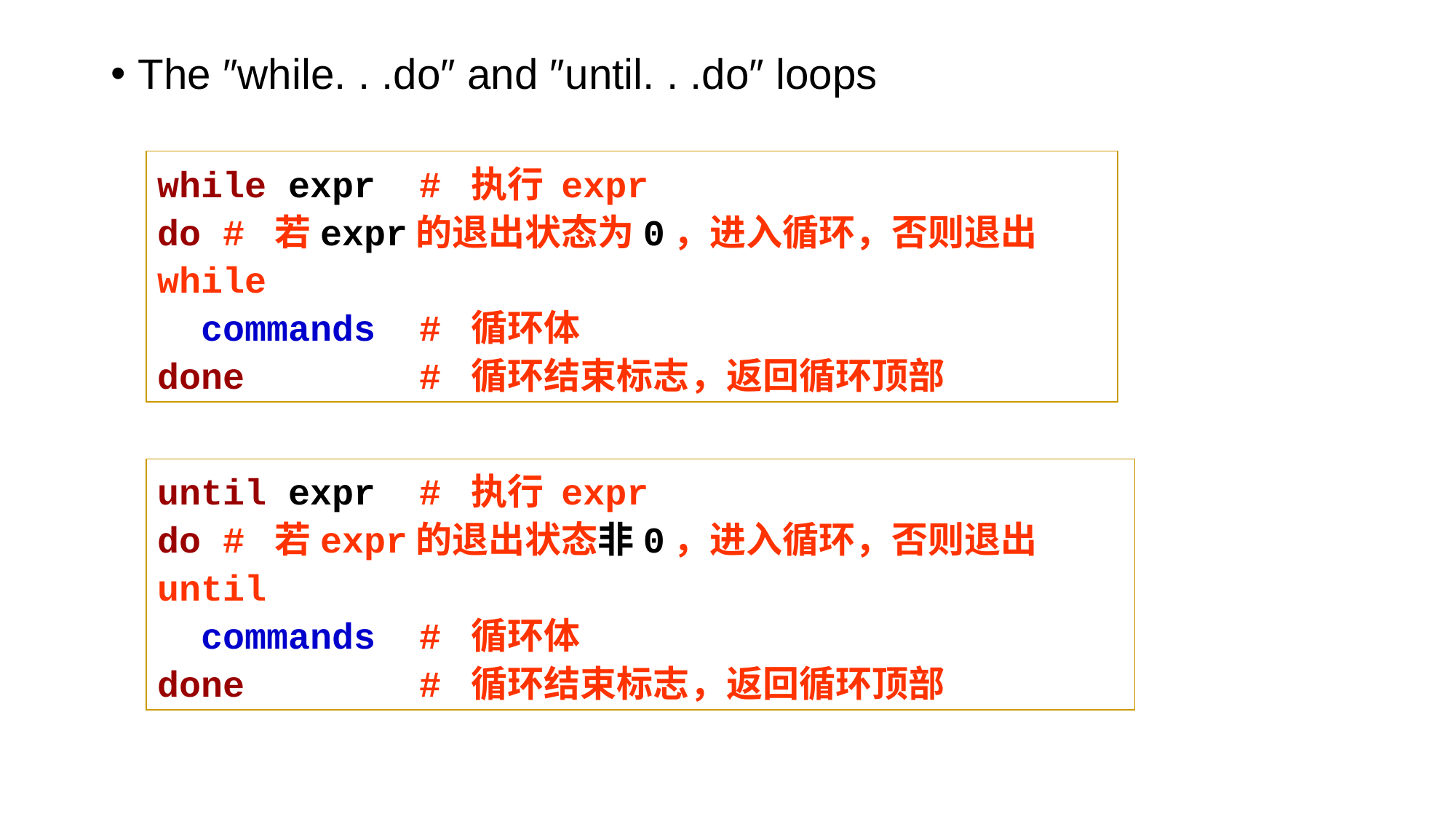

The ″while. . .do″ and ″until. . .do″ loops
while expr  # 执行 expr
do # 若expr的退出状态为0，进入循环，否则退出while
  commands  # 循环体
done        # 循环结束标志，返回循环顶部
until expr  # 执行 expr
do # 若expr的退出状态非0，进入循环，否则退出until
  commands  # 循环体
done        # 循环结束标志，返回循环顶部